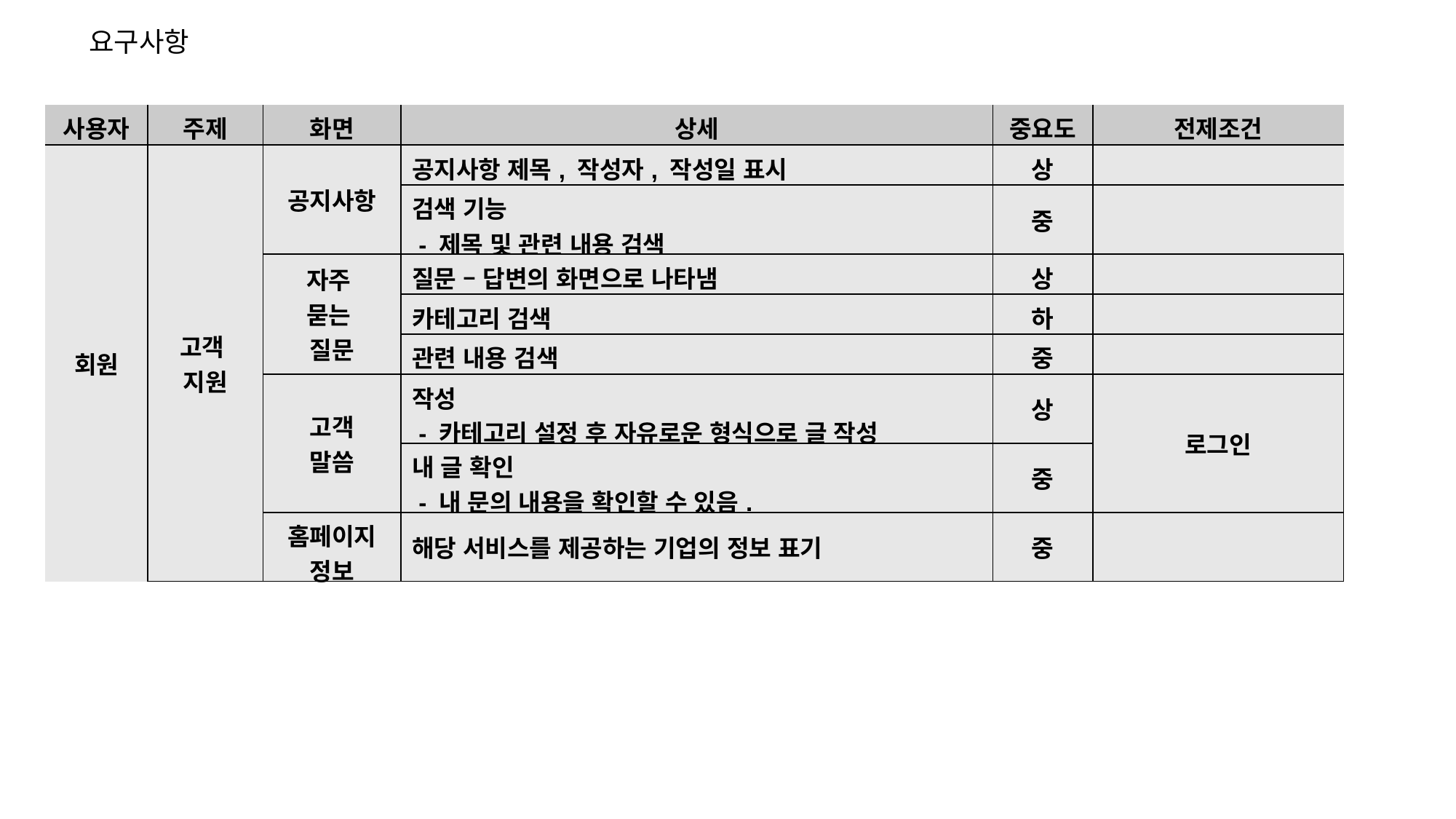

요구사항
| 사용자 | 주제 | 화면 | 상세 | 중요도 | 전제조건 |
| --- | --- | --- | --- | --- | --- |
| 회원 | 고객 지원 | 공지사항 | 공지사항 제목, 작성자, 작성일 표시 | 상 |  |
|  |  |  | 검색 기능 - 제목 및 관련 내용 검색 | 중 |  |
|  |  | 자주 묻는 질문 | 질문 – 답변의 화면으로 나타냄 | 상 |  |
|  |  |  | 카테고리 검색 | 하 |  |
|  |  |  | 관련 내용 검색 | 중 |  |
|  |  | 고객 말씀 | 작성 - 카테고리 설정 후 자유로운 형식으로 글 작성 | 상 | 로그인 |
|  |  |  | 내 글 확인 - 내 문의 내용을 확인할 수 있음. | 중 |  |
|  |  | 홈페이지 정보 | 해당 서비스를 제공하는 기업의 정보 표기 | 중 |  |